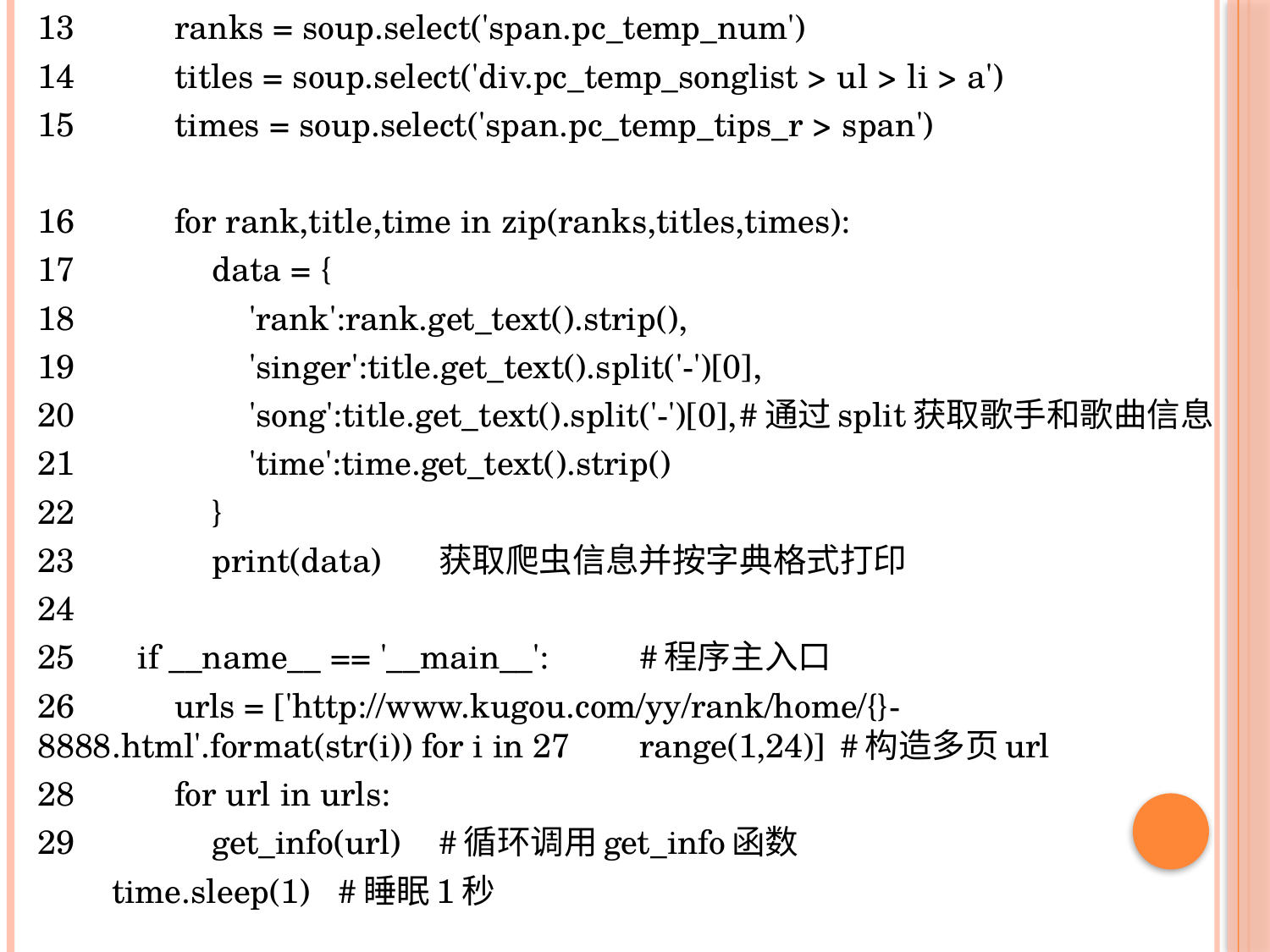

13	    ranks = soup.select('span.pc_temp_num')
14	    titles = soup.select('div.pc_temp_songlist > ul > li > a')
15	    times = soup.select('span.pc_temp_tips_r > span')

16	    for rank,title,time in zip(ranks,titles,times):
17	        data = {
18	            'rank':rank.get_text().strip(),
19	            'singer':title.get_text().split('-')[0],
20	            'song':title.get_text().split('-')[0],		#通过split获取歌手和歌曲信息
21	            'time':time.get_text().strip()
22	        }
23	        print(data)			获取爬虫信息并按字典格式打印
24
25	if __name__ == '__main__':		#程序主入口
26	    urls = ['http://www.kugou.com/yy/rank/home/{}-8888.html'.format(str(i)) for i in 27	range(1,24)]					#构造多页url
28	    for url in urls:
29	        get_info(url)			#循环调用get_info函数
        time.sleep(1)				#睡眠1秒